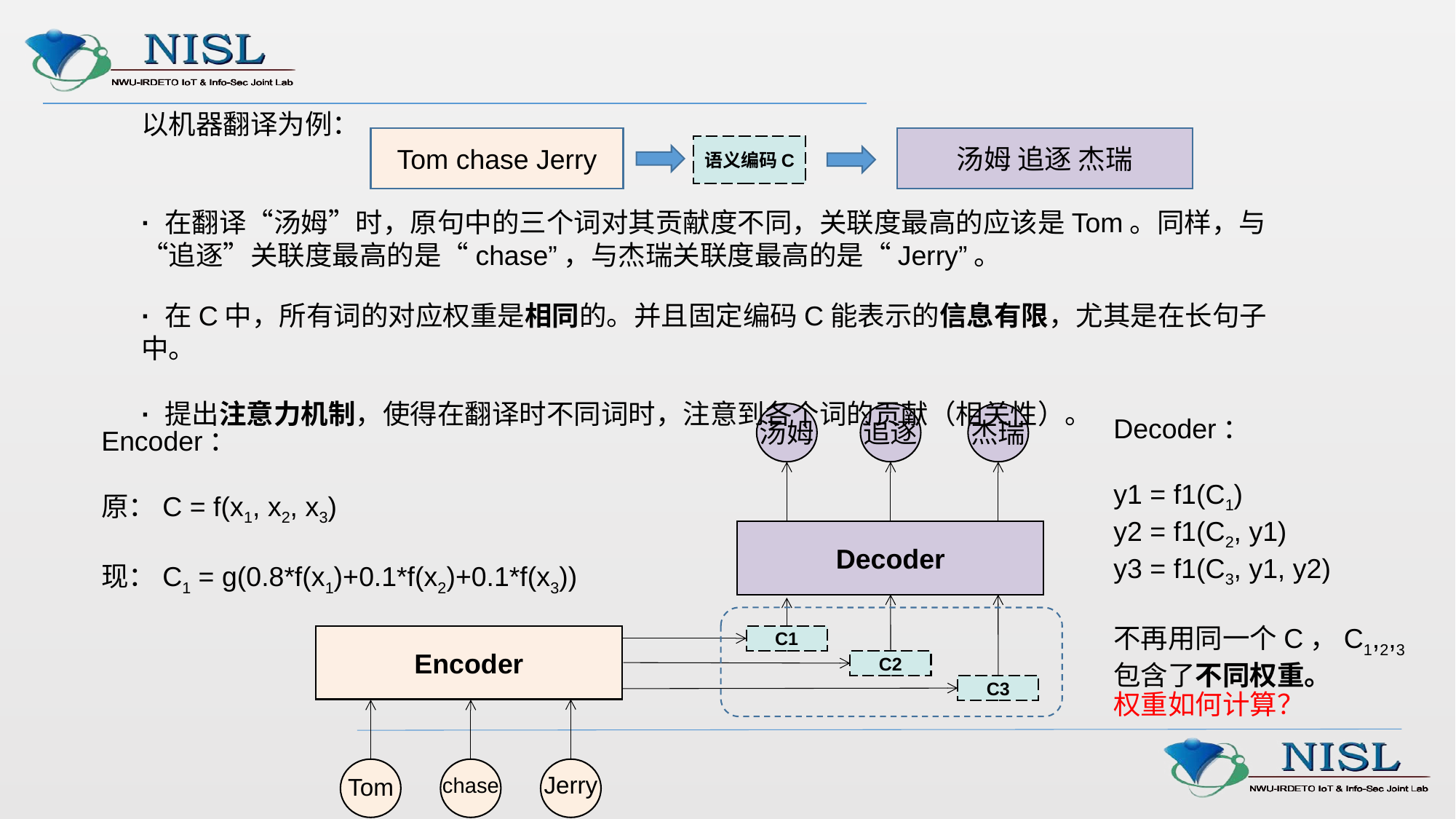

以机器翻译为例：

· 在翻译“汤姆”时，原句中的三个词对其贡献度不同，关联度最高的应该是Tom。同样，与“追逐”关联度最高的是“chase”，与杰瑞关联度最高的是“Jerry”。
Tom chase Jerry
汤姆 追逐 杰瑞
语义编码C

· 在C中，所有词的对应权重是相同的。并且固定编码C能表示的信息有限，尤其是在长句子中。

· 提出注意力机制，使得在翻译时不同词时，注意到各个词的贡献（相关性）。

Decoder：

y1 = f1(C1)
y2 = f1(C2, y1)
y3 = f1(C3, y1, y2)

不再用同一个C，C1,2,3包含了不同权重。

Decoder
Encoder
C1
C2
C3

Jerry
Tom
chase
追逐
汤姆
杰瑞

Encoder：

原：C = f(x1, x2, x3)

现：C1 = g(0.8*f(x1)+0.1*f(x2)+0.1*f(x3))
权重如何计算？